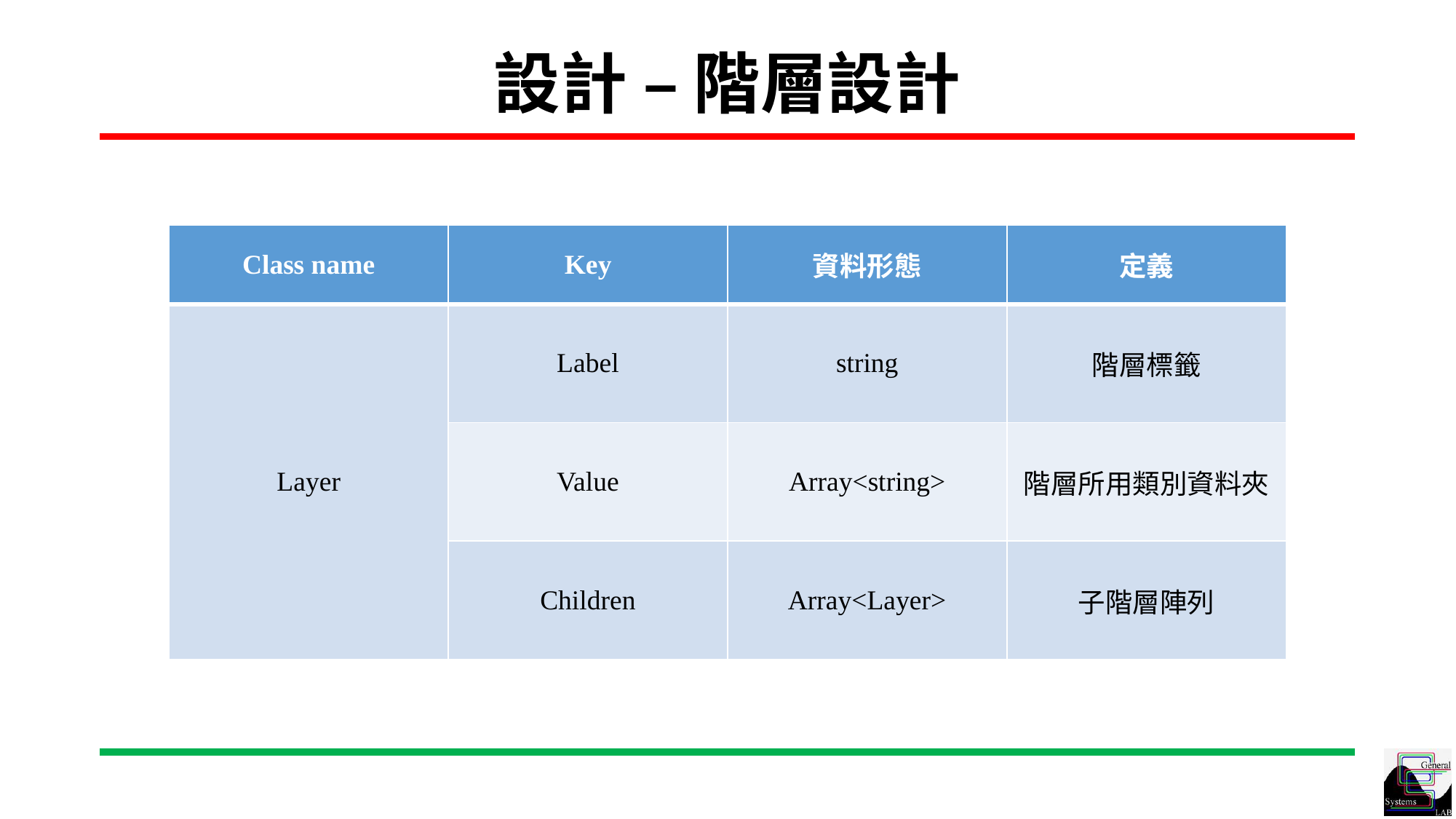

# 設計 – 階層設計
| Class name | Key | 資料形態 | 定義 |
| --- | --- | --- | --- |
| Layer | Label | string | 階層標籤 |
|  | Value | Array<string> | 階層所用類別資料夾 |
|  | Children | Array<Layer> | 子階層陣列 |